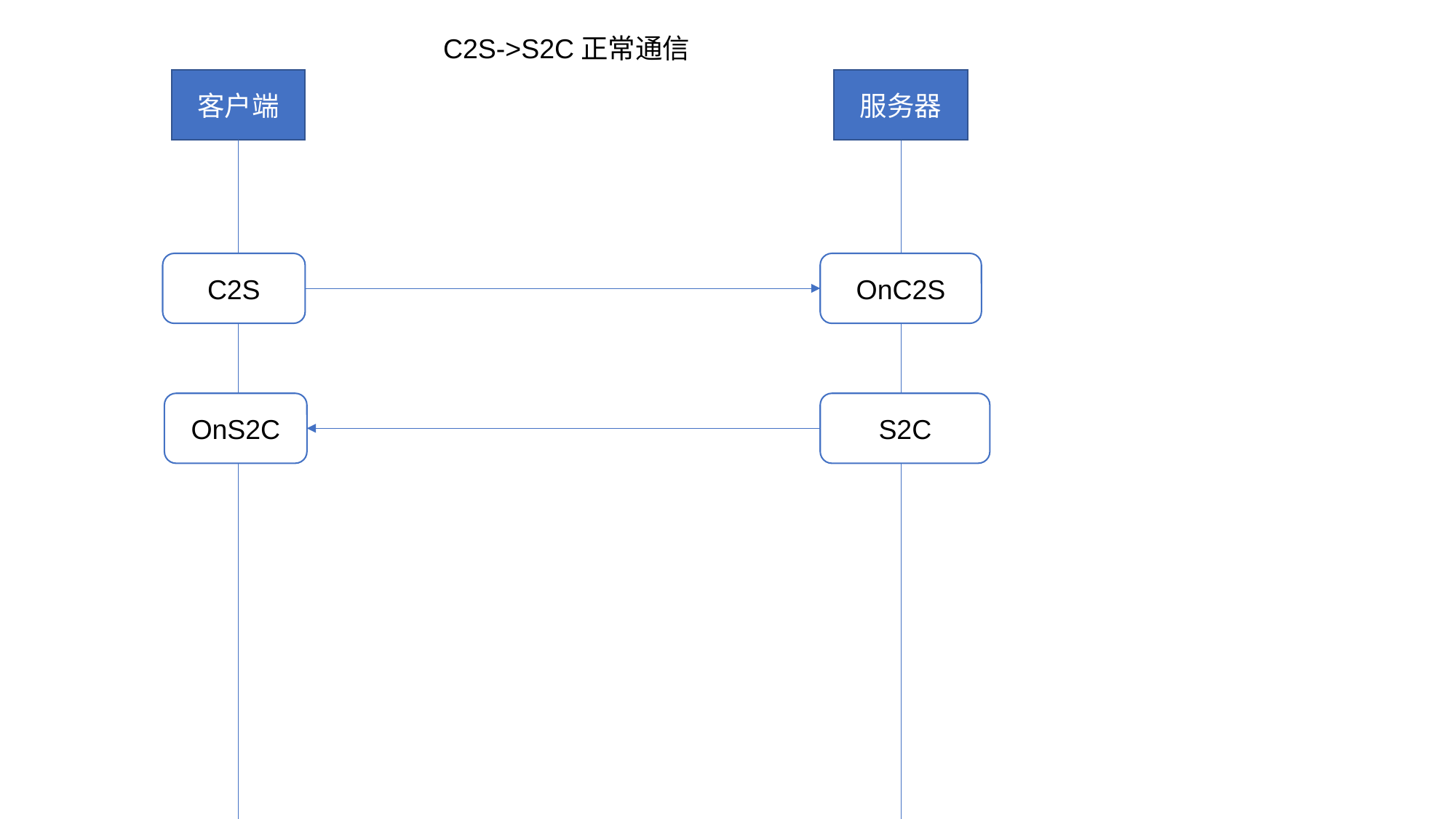

C2S->S2C正常通信
客户端
服务器
C2S
OnC2S
OnS2C
S2C